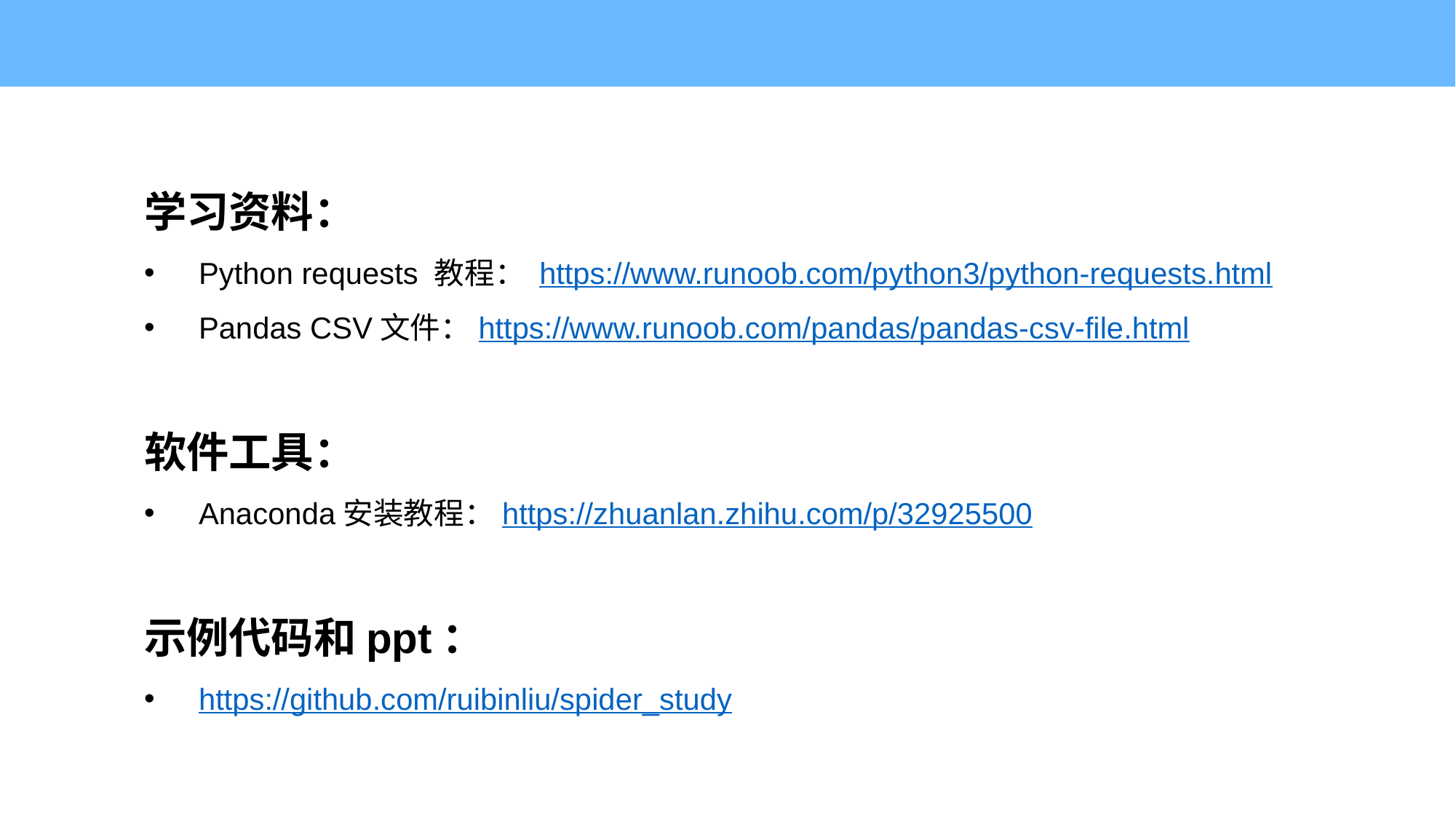

学习资料：
Python requests 教程： https://www.runoob.com/python3/python-requests.html
Pandas CSV文件：https://www.runoob.com/pandas/pandas-csv-file.html

软件工具：
Anaconda安装教程：https://zhuanlan.zhihu.com/p/32925500

示例代码和ppt：
https://github.com/ruibinliu/spider_study